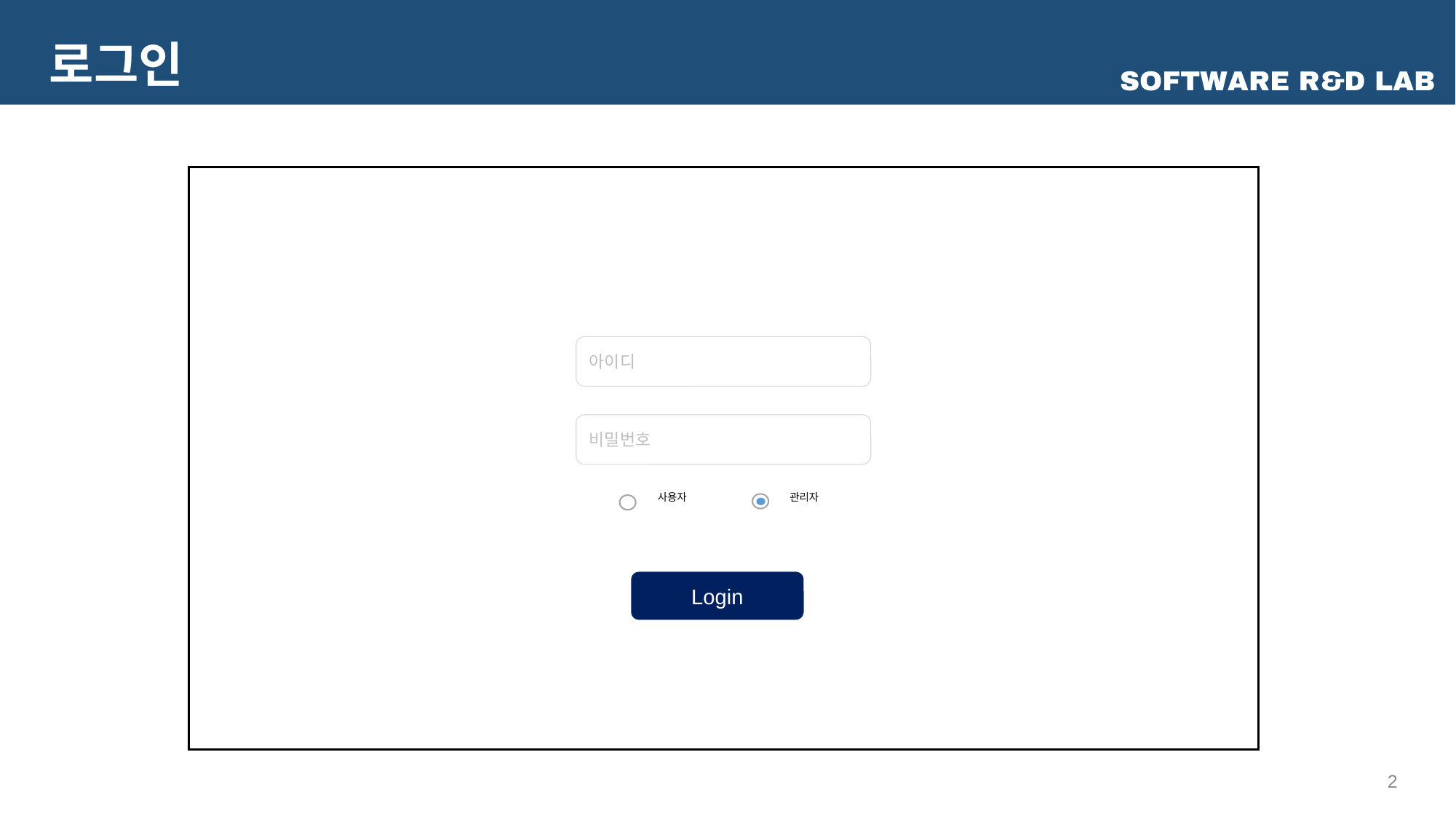

# 로그인

아이디
비밀번호
관리자
사용자

Login
2